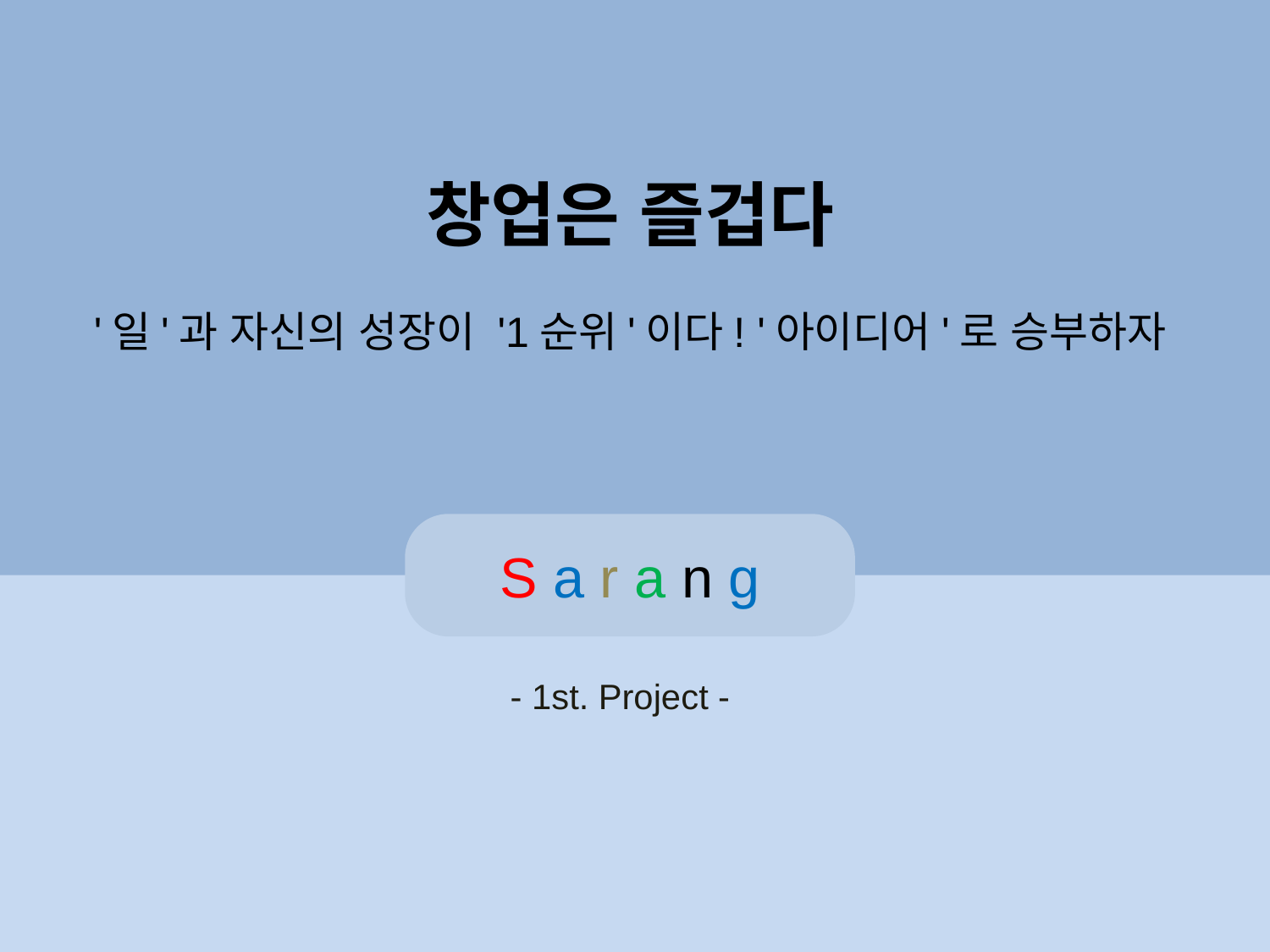

창업은 즐겁다
'일'과 자신의 성장이 '1순위'이다! '아이디어'로 승부하자
S a r a n g
- 1st. Project -